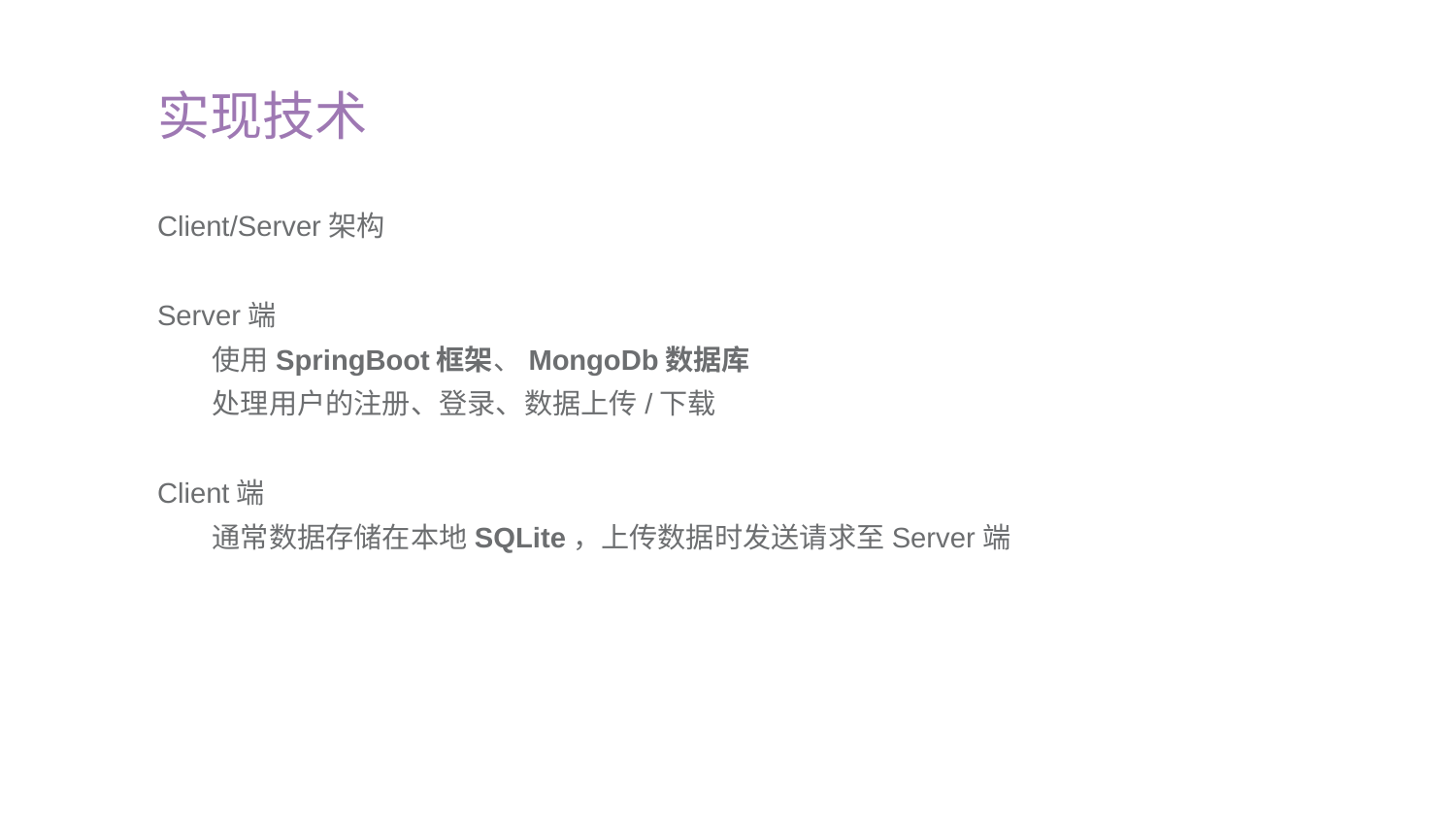

实现技术
Client/Server架构

Server端
使用SpringBoot框架、MongoDb数据库
处理用户的注册、登录、数据上传/下载

Client端
通常数据存储在本地SQLite，上传数据时发送请求至Server端